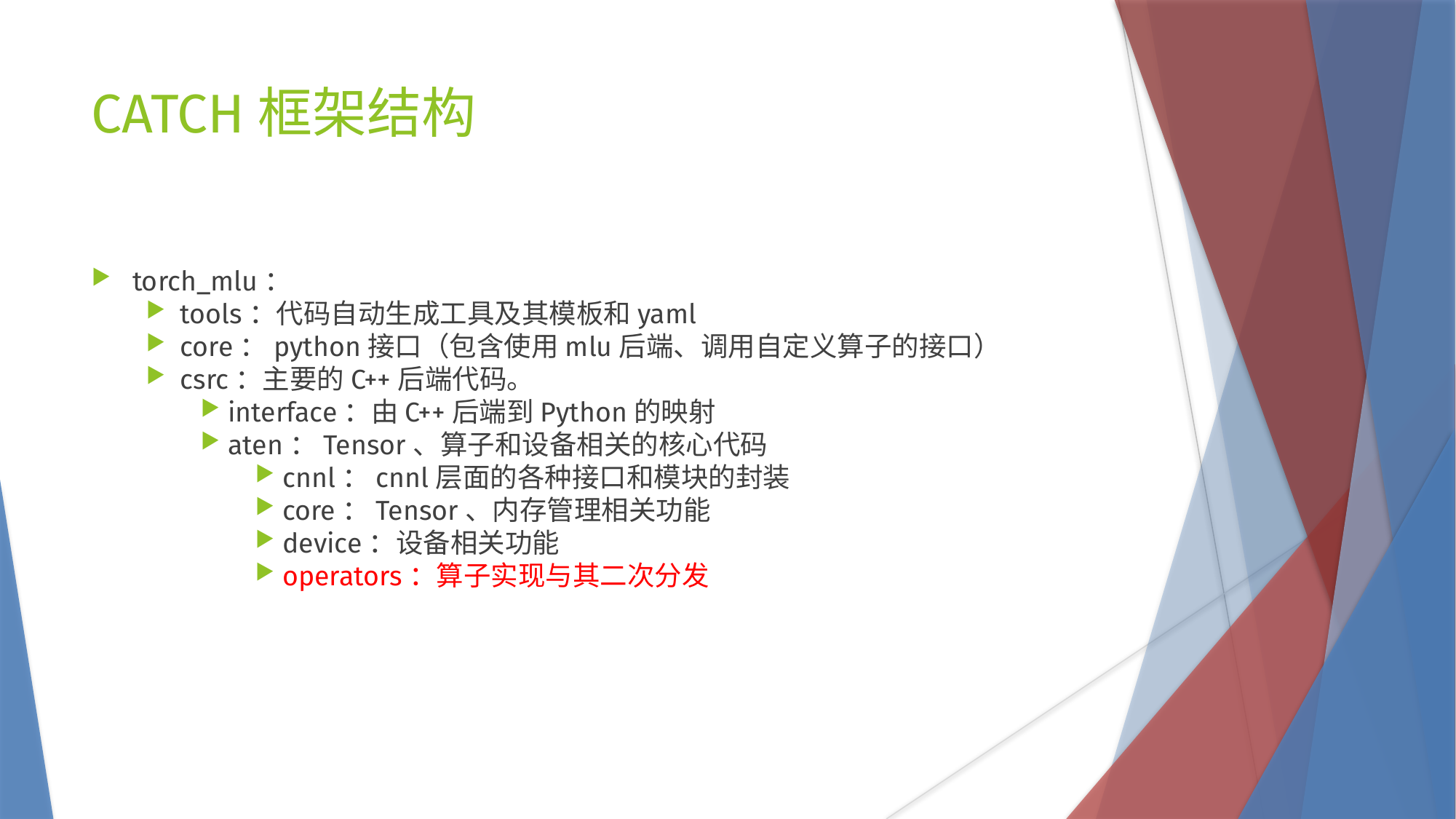

CATCH框架结构
torch_mlu：
tools：代码自动生成工具及其模板和yaml
core：python接口（包含使用mlu后端、调用自定义算子的接口）
csrc：主要的C++后端代码。
interface：由C++后端到Python的映射
aten：Tensor、算子和设备相关的核心代码
cnnl：cnnl层面的各种接口和模块的封装
core：Tensor、内存管理相关功能
device：设备相关功能
operators：算子实现与其二次分发